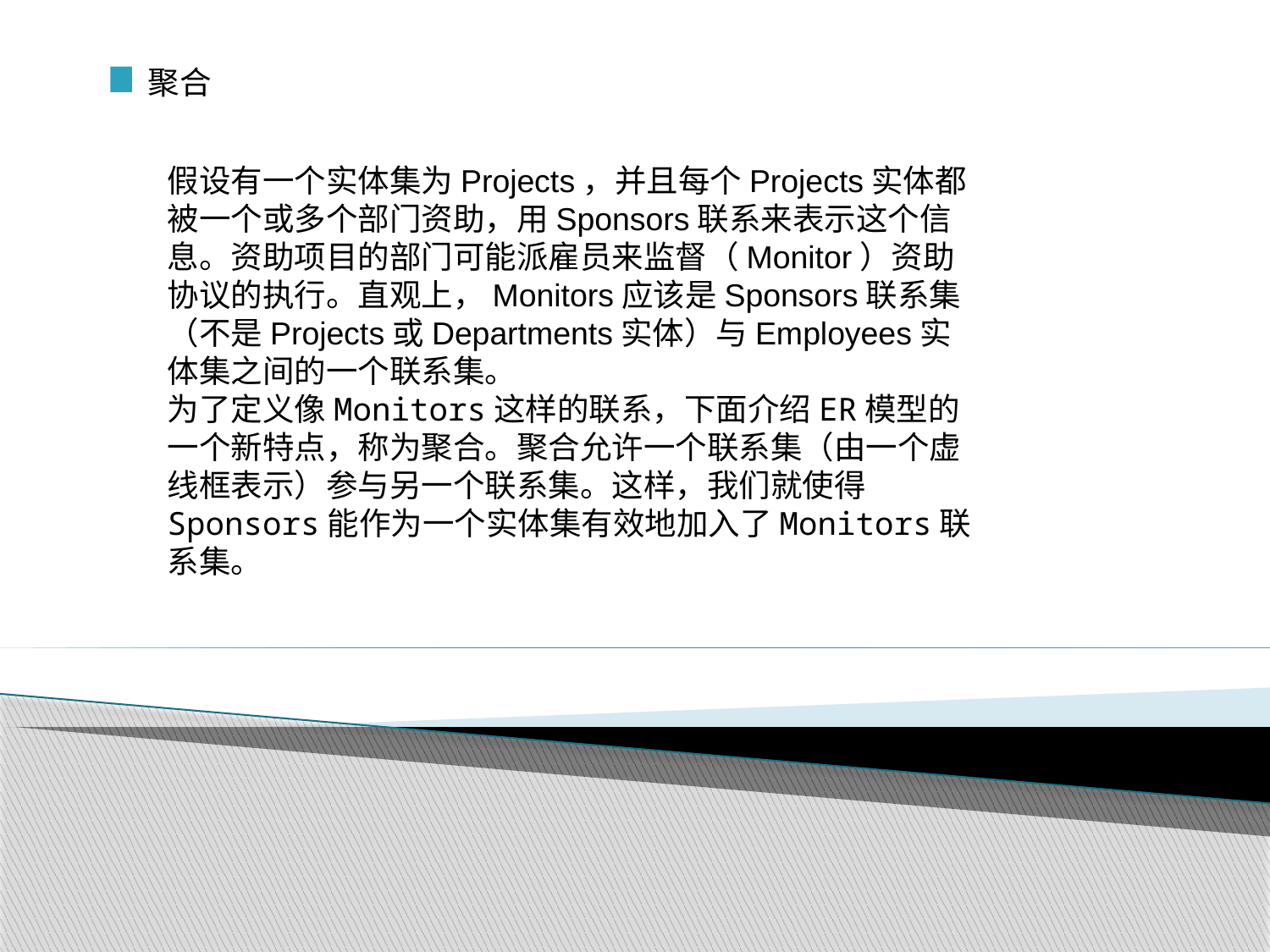

聚合

假设有一个实体集为Projects，并且每个Projects实体都被一个或多个部门资助，用Sponsors联系来表示这个信息。资助项目的部门可能派雇员来监督（Monitor）资助协议的执行。直观上，Monitors应该是Sponsors联系集（不是Projects或Departments实体）与Employees实体集之间的一个联系集。
为了定义像Monitors这样的联系，下面介绍ER模型的一个新特点，称为聚合。聚合允许一个联系集（由一个虚线框表示）参与另一个联系集。这样，我们就使得Sponsors能作为一个实体集有效地加入了Monitors联系集。